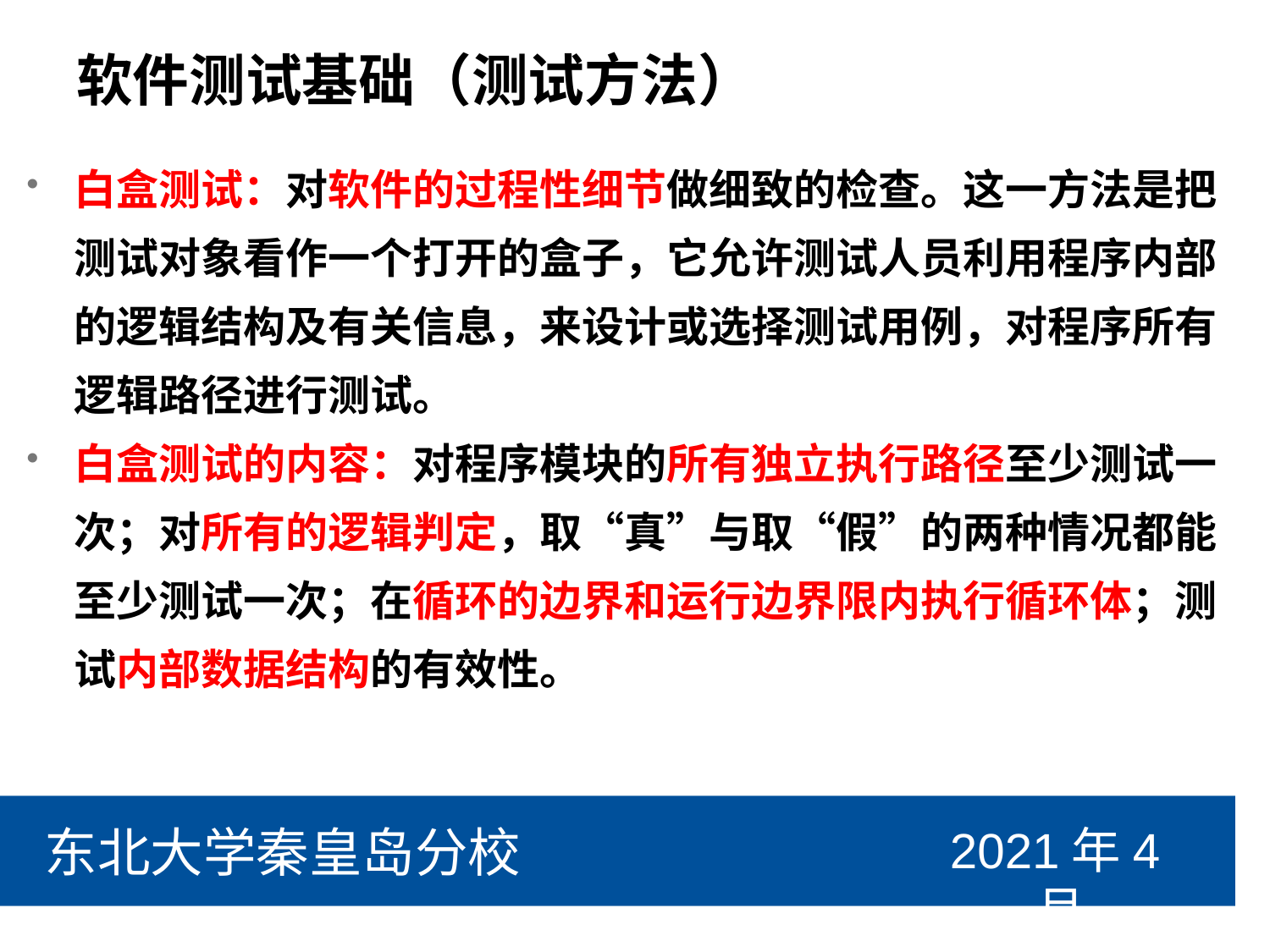

# 软件测试基础（测试方法）
白盒测试：对软件的过程性细节做细致的检查。这一方法是把测试对象看作一个打开的盒子，它允许测试人员利用程序内部的逻辑结构及有关信息，来设计或选择测试用例，对程序所有逻辑路径进行测试。
白盒测试的内容：对程序模块的所有独立执行路径至少测试一次；对所有的逻辑判定，取“真”与取“假”的两种情况都能至少测试一次；在循环的边界和运行边界限内执行循环体；测试内部数据结构的有效性。